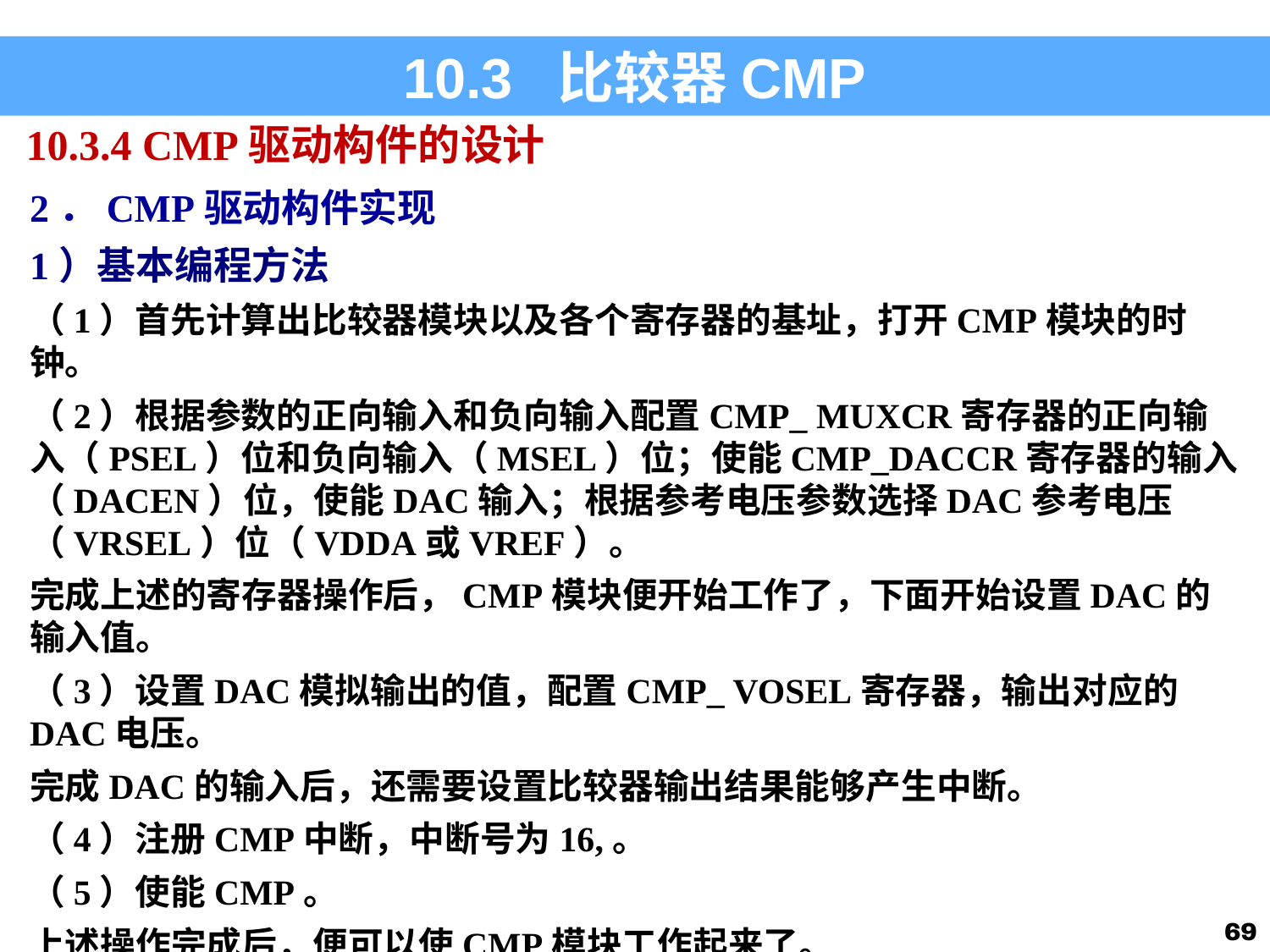

10.3  比较器CMP
10.3.4 CMP驱动构件的设计
2．CMP驱动构件实现
1）基本编程方法
（1）首先计算出比较器模块以及各个寄存器的基址，打开CMP模块的时钟。
（2）根据参数的正向输入和负向输入配置CMP_ MUXCR寄存器的正向输入（PSEL）位和负向输入（MSEL）位；使能CMP_DACCR寄存器的输入（DACEN）位，使能DAC输入；根据参考电压参数选择DAC参考电压（VRSEL）位（VDDA或VREF）。
完成上述的寄存器操作后，CMP模块便开始工作了，下面开始设置DAC的输入值。
（3）设置DAC模拟输出的值，配置CMP_ VOSEL寄存器，输出对应的DAC电压。
完成DAC的输入后，还需要设置比较器输出结果能够产生中断。
（4）注册CMP中断，中断号为16,。
（5）使能CMP。
上述操作完成后，便可以使CMP模块工作起来了。
69